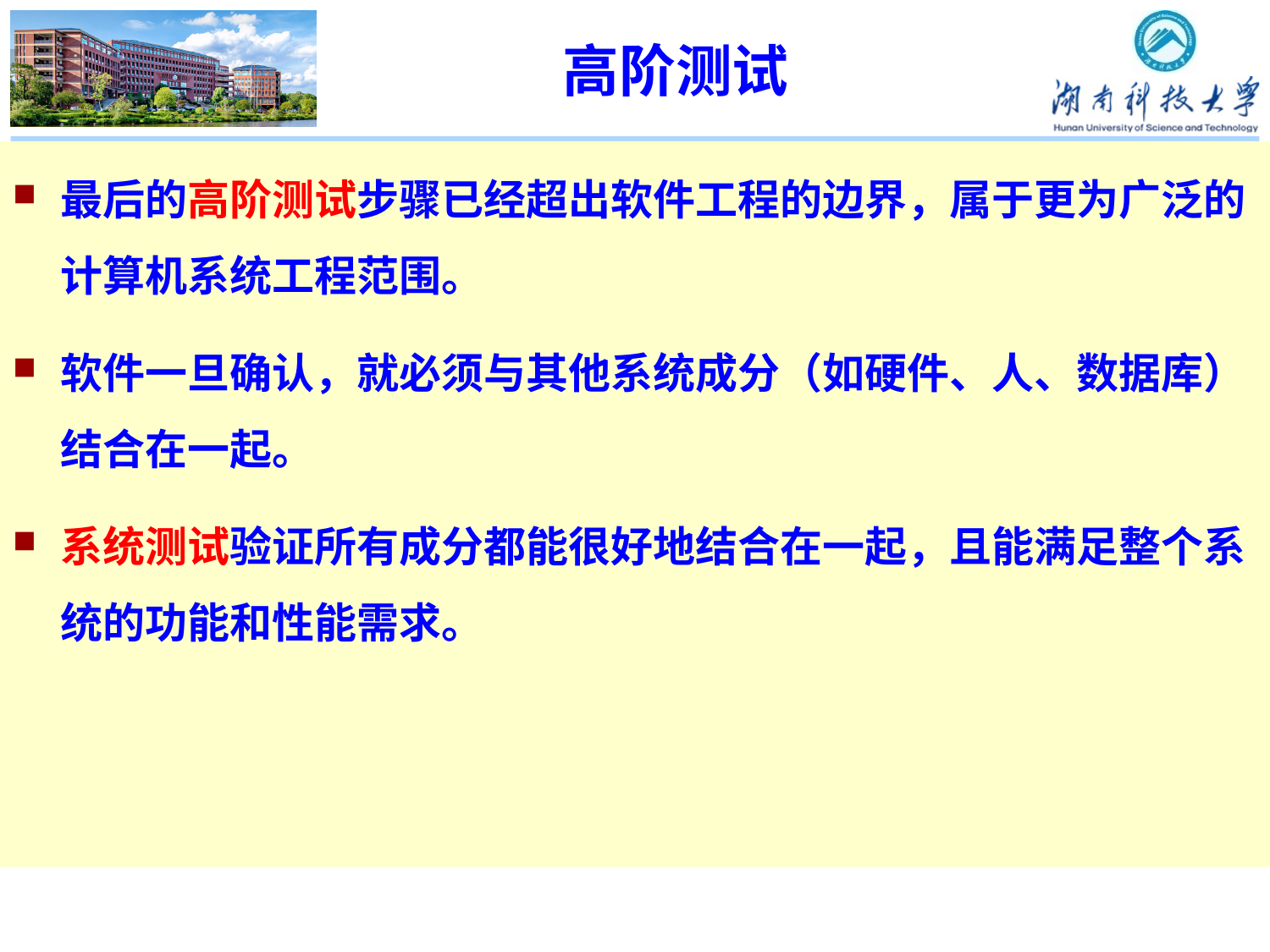

高阶测试
最后的高阶测试步骤已经超出软件工程的边界，属于更为广泛的计算机系统工程范围。
软件一旦确认，就必须与其他系统成分（如硬件、人、数据库）结合在一起。
系统测试验证所有成分都能很好地结合在一起，且能满足整个系统的功能和性能需求。
12